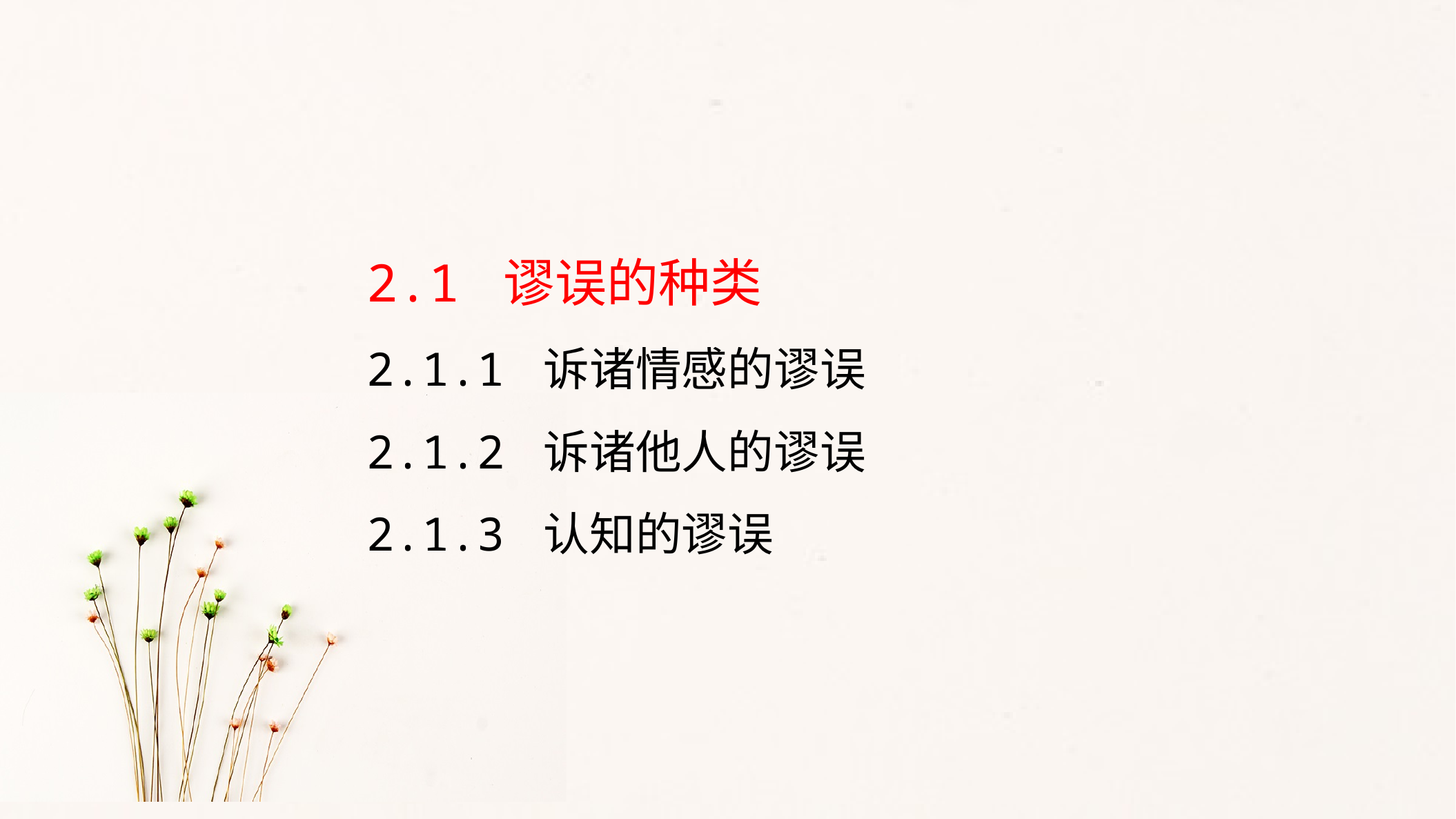

2.1 谬误的种类
2.1.1 诉诸情感的谬误
2.1.2 诉诸他人的谬误
2.1.3 认知的谬误